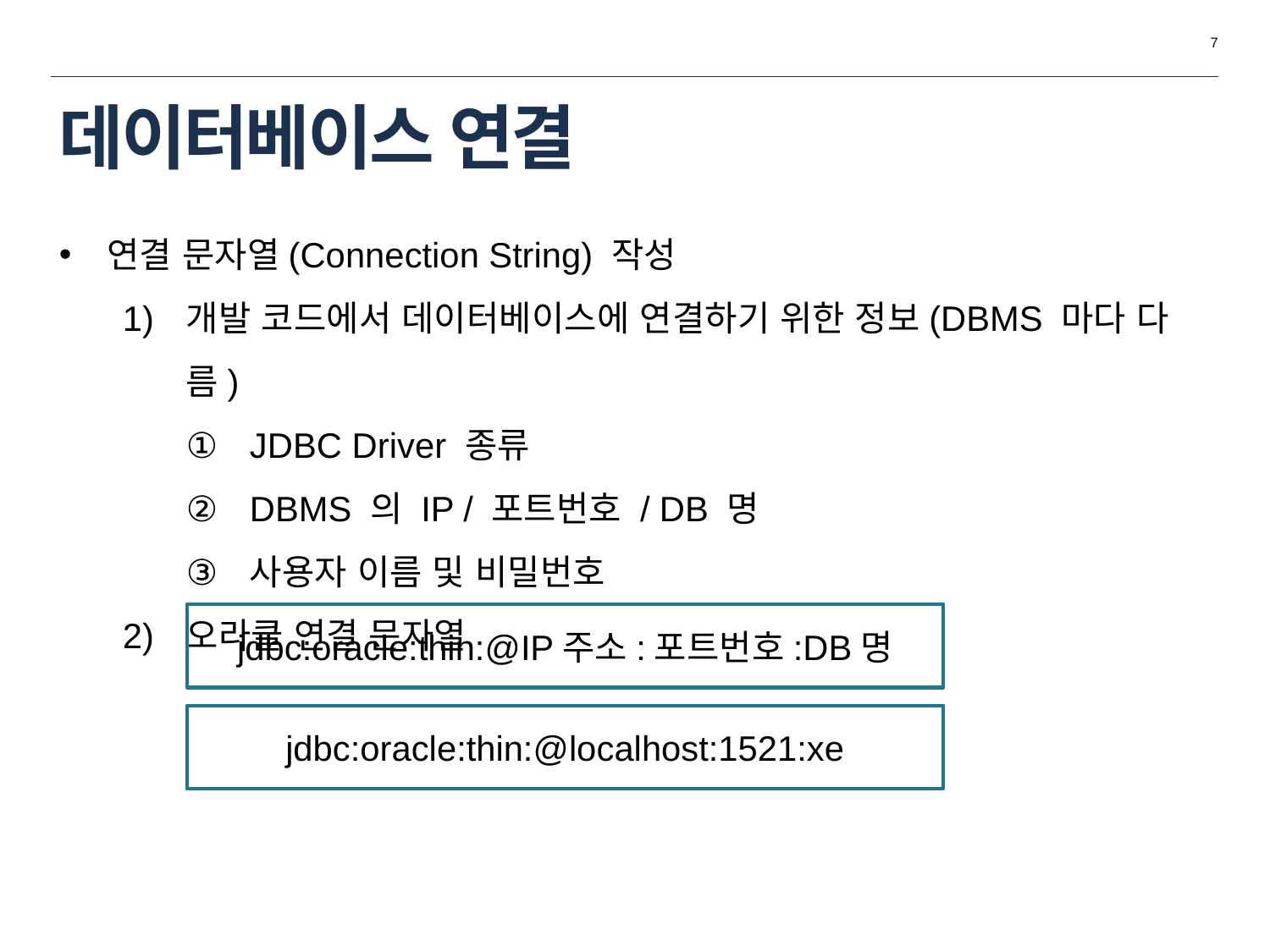

7
# 데이터베이스 연결
연결 문자열(Connection String) 작성
개발 코드에서 데이터베이스에 연결하기 위한 정보(DBMS 마다 다름)
JDBC Driver 종류
DBMS 의 IP / 포트번호 / DB 명
사용자 이름 및 비밀번호
오라클 연결 문자열

jdbc:oracle:thin:@IP주소:포트번호:DB명
jdbc:oracle:thin:@localhost:1521:xe